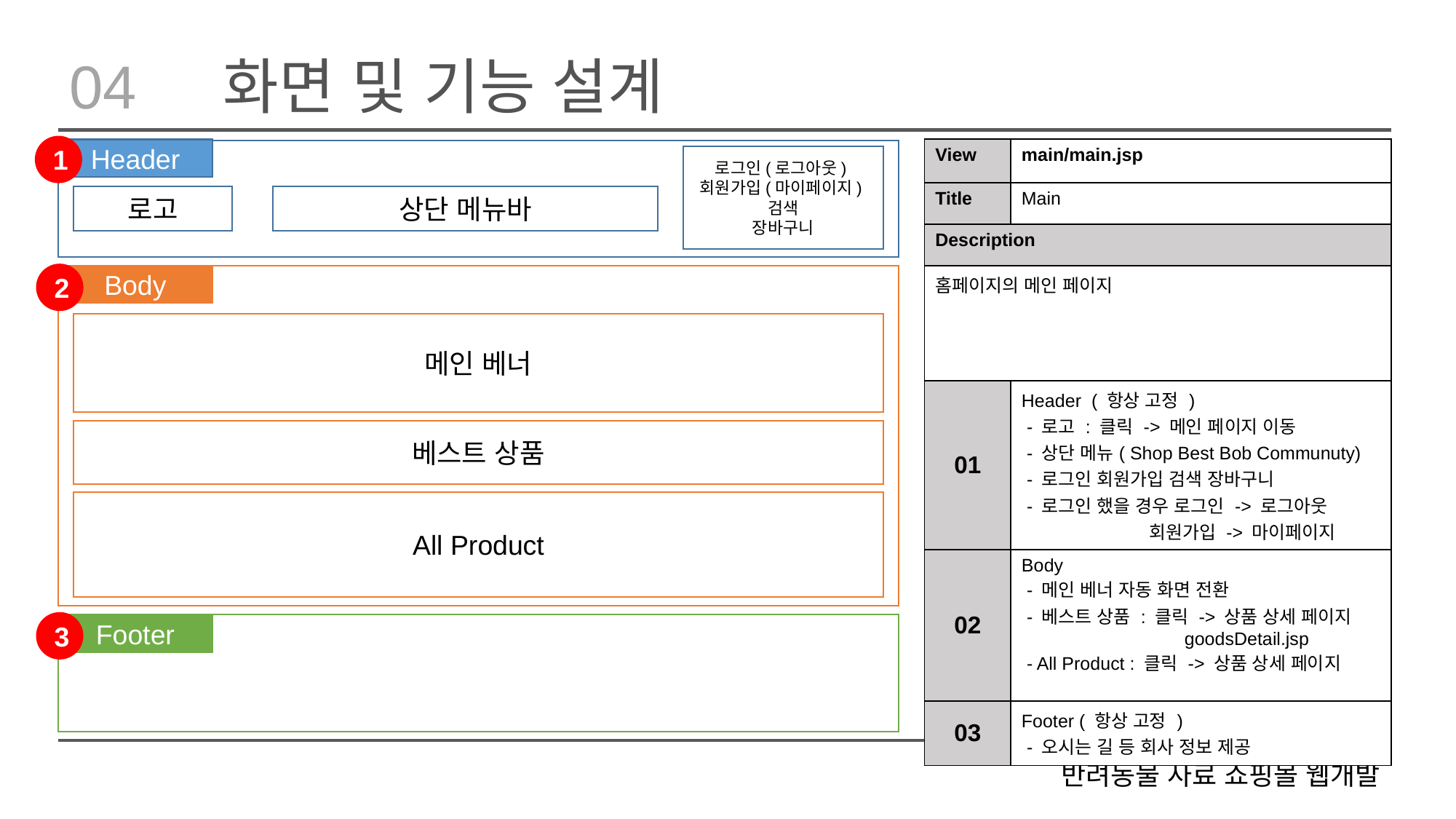

04
화면 및 기능 설계
1
| View | main/main.jsp |
| --- | --- |
| Title | Main |
| Description |  |
| 홈페이지의 메인 페이지 |  |
| 01 | Header ( 항상 고정 ) - 로고 : 클릭 -> 메인 페이지 이동 - 상단 메뉴( Shop Best Bob Communuty) - 로그인 회원가입 검색 장바구니 - 로그인 했을 경우 로그인 -> 로그아웃 회원가입 -> 마이페이지 |
| 02 | Body - 메인 베너 자동 화면 전환 - 베스트 상품 : 클릭 -> 상품 상세 페이지 goodsDetail.jsp - All Product : 클릭 -> 상품 상세 페이지 |
| 03 | Footer ( 항상 고정 ) - 오시는 길 등 회사 정보 제공 |
Header

로그인(로그아웃)
회원가입(마이페이지)
검색
장바구니
로고
상단 메뉴바
2
Body

메인 베너
베스트 상품
All Product
3

Footer
반려동물 사료 쇼핑몰 웹개발